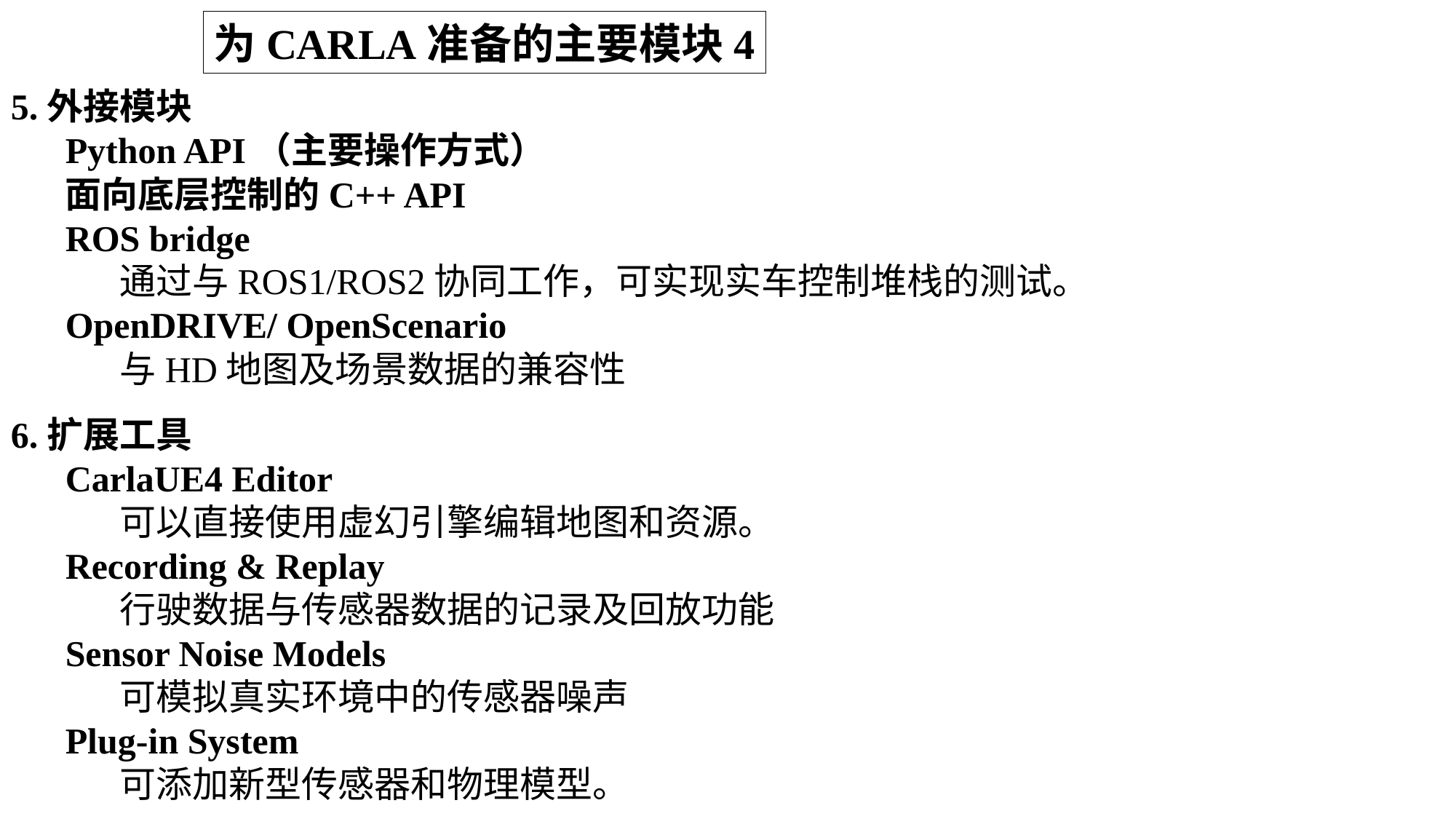

为CARLA准备的主要模块4
5.外接模块
Python API（主要操作方式）
面向底层控制的C++ API
ROS bridge
通过与ROS1/ROS2协同工作，可实现实车控制堆栈的测试。
OpenDRIVE/ OpenScenario
与HD地图及场景数据的兼容性

6.扩展工具
CarlaUE4 Editor
可以直接使用虚幻引擎编辑地图和资源。
Recording & Replay
行驶数据与传感器数据的记录及回放功能
Sensor Noise Models
可模拟真实环境中的传感器噪声
Plug-in System
可添加新型传感器和物理模型。